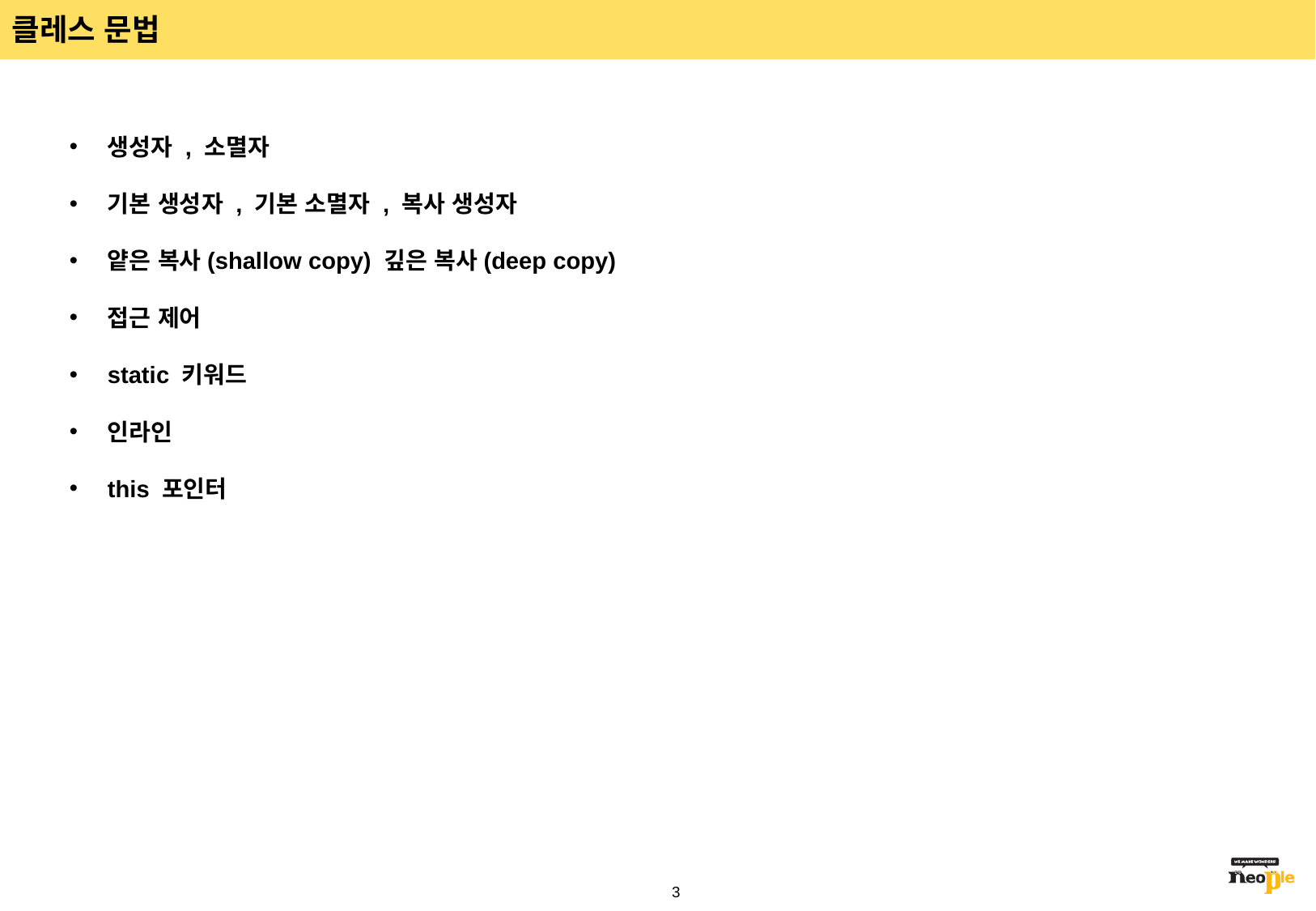

# 클레스 문법
생성자 , 소멸자
기본 생성자 , 기본 소멸자 , 복사 생성자
얕은 복사(shallow copy) 깊은 복사(deep copy)
접근 제어
static 키워드
인라인
this 포인터